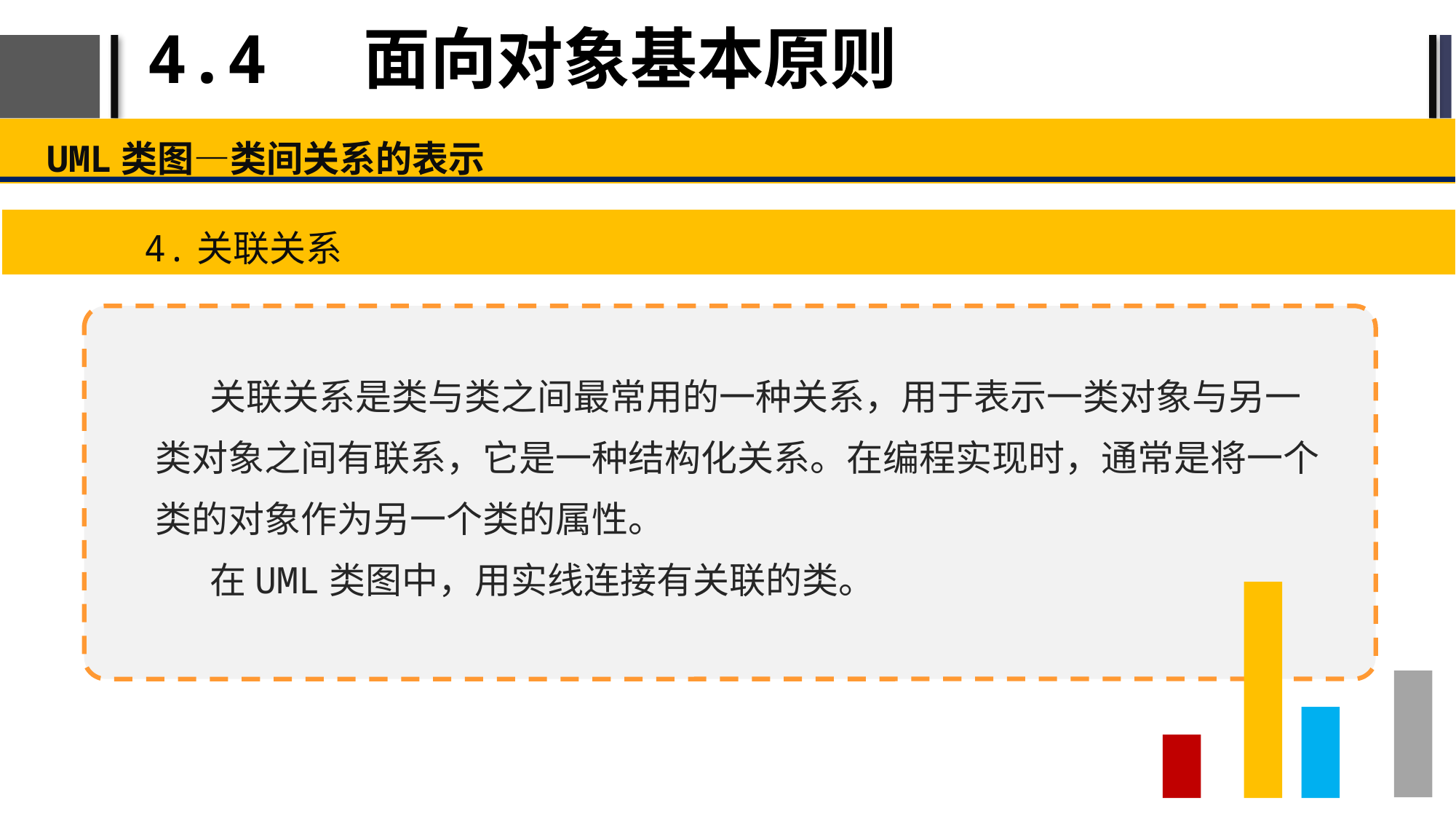

# 4.4  面向对象基本原则

UML类图—类间关系的表示

4.关联关系

关联关系是类与类之间最常用的一种关系，用于表示一类对象与另一类对象之间有联系，它是一种结构化关系。在编程实现时，通常是将一个类的对象作为另一个类的属性。
在UML类图中，用实线连接有关联的类。